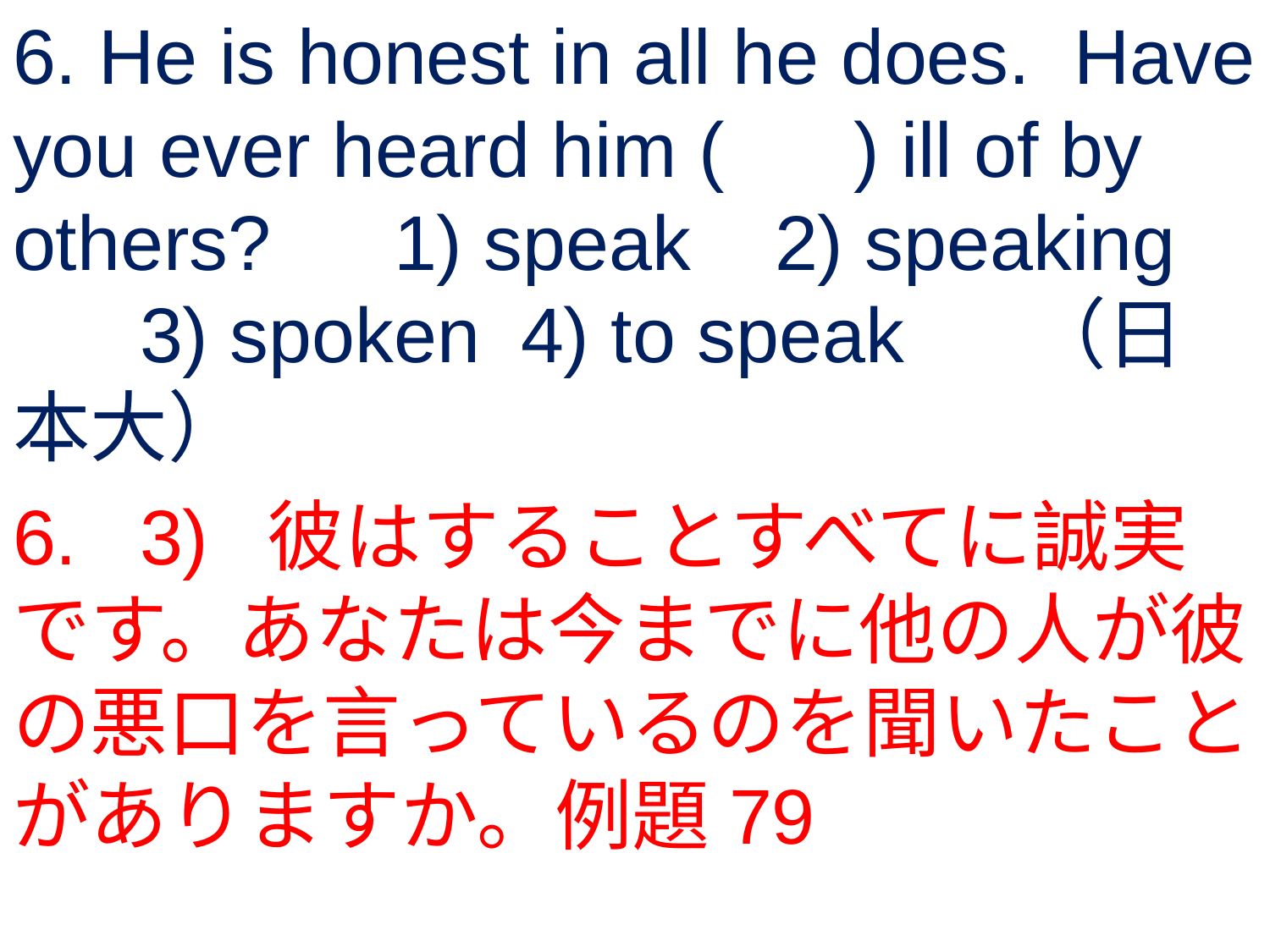

# 6. He is honest in all he does.  Have you ever heard him (      ) ill of by others?	1) speak	2) speaking	3) spoken	4) to speak	（日本大）
6.	3) 	彼はすることすべてに誠実です。あなたは今までに他の人が彼の悪口を言っているのを聞いたことがありますか。例題79